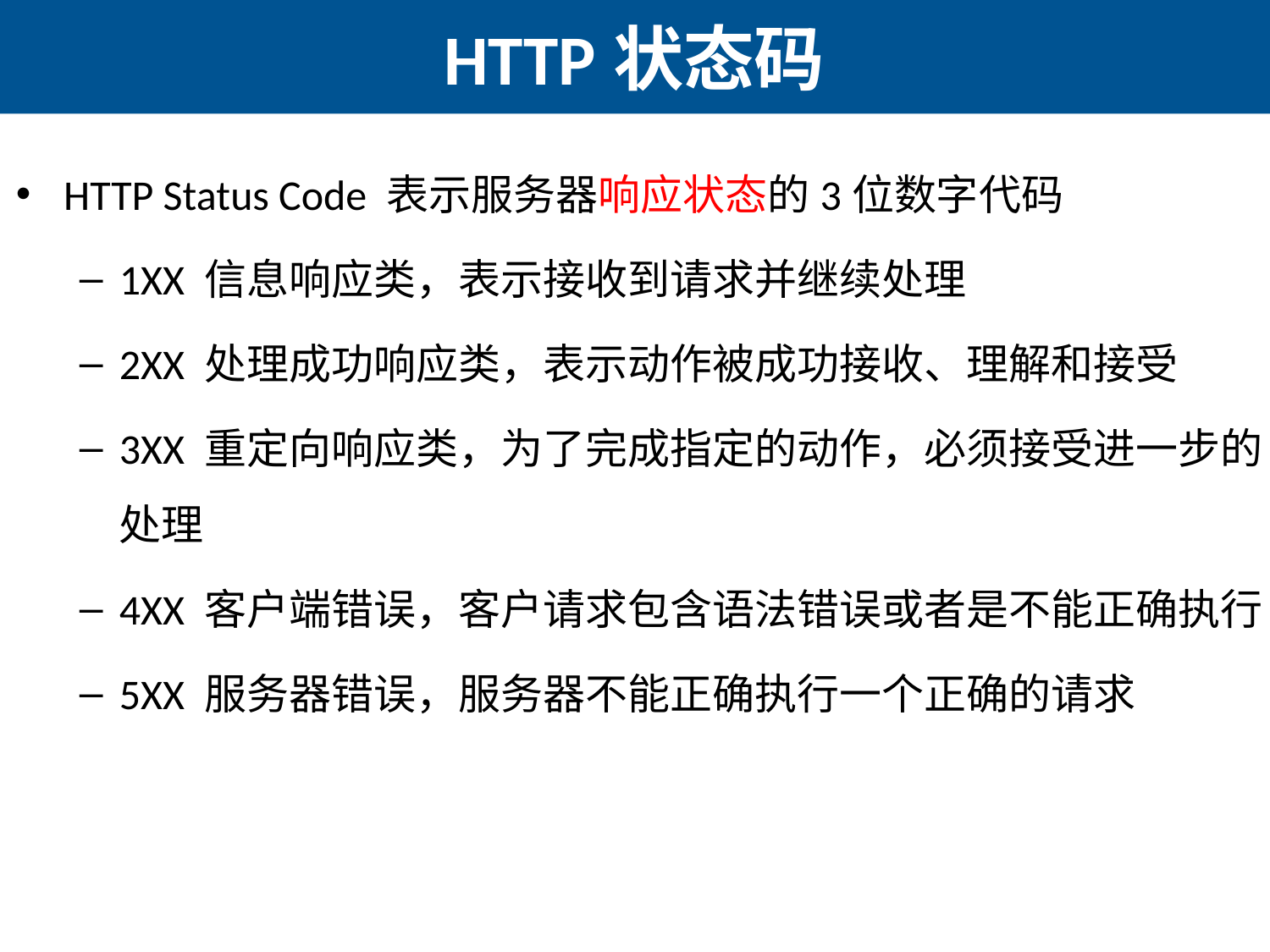

# HTTP状态码
HTTP Status Code 表示服务器响应状态的3位数字代码
1XX 信息响应类，表示接收到请求并继续处理
2XX 处理成功响应类，表示动作被成功接收、理解和接受
3XX 重定向响应类，为了完成指定的动作，必须接受进一步的处理
4XX 客户端错误，客户请求包含语法错误或者是不能正确执行
5XX 服务器错误，服务器不能正确执行一个正确的请求